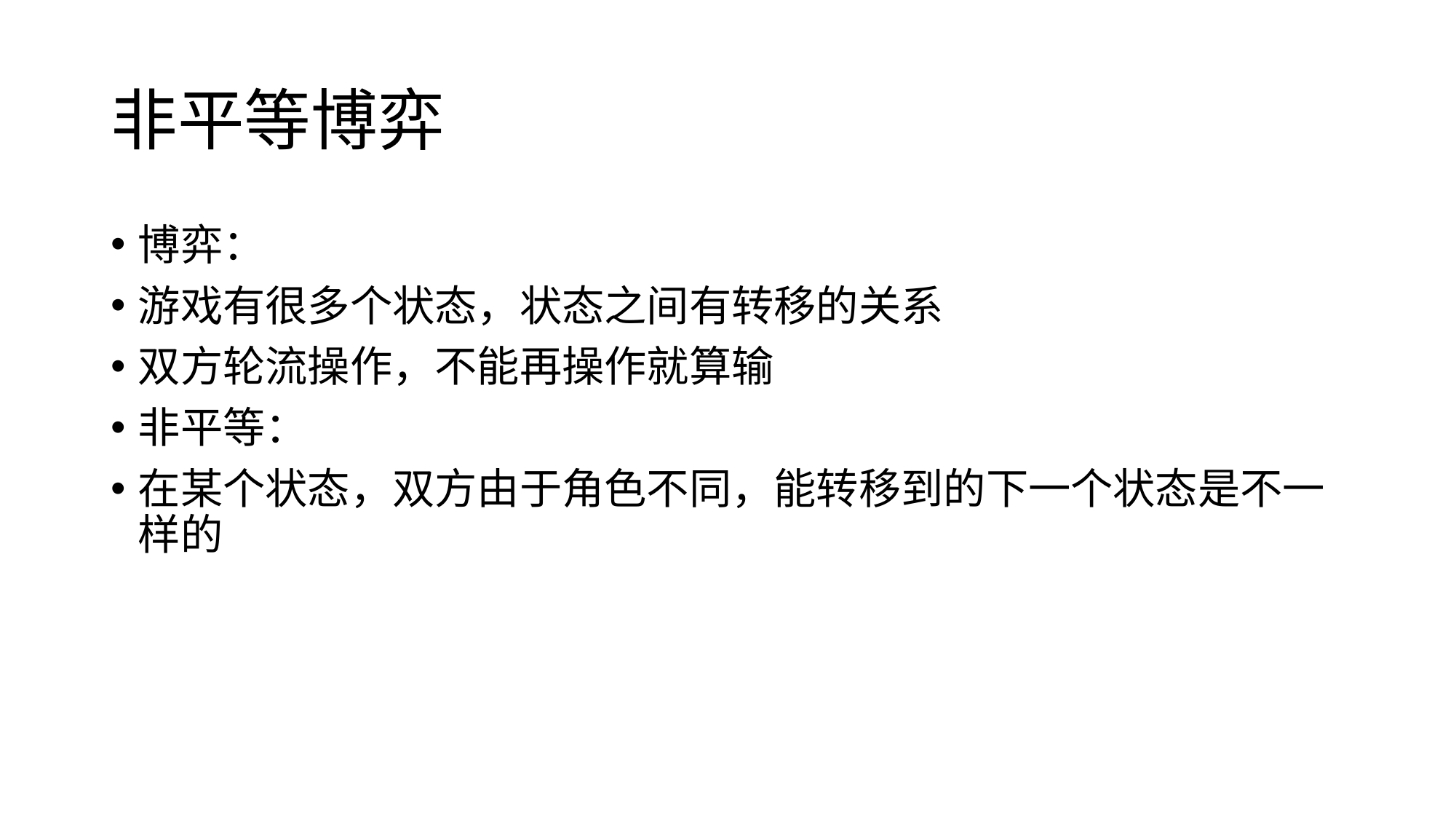

# 非平等博弈
博弈：
游戏有很多个状态，状态之间有转移的关系
双方轮流操作，不能再操作就算输
非平等：
在某个状态，双方由于角色不同，能转移到的下一个状态是不一样的